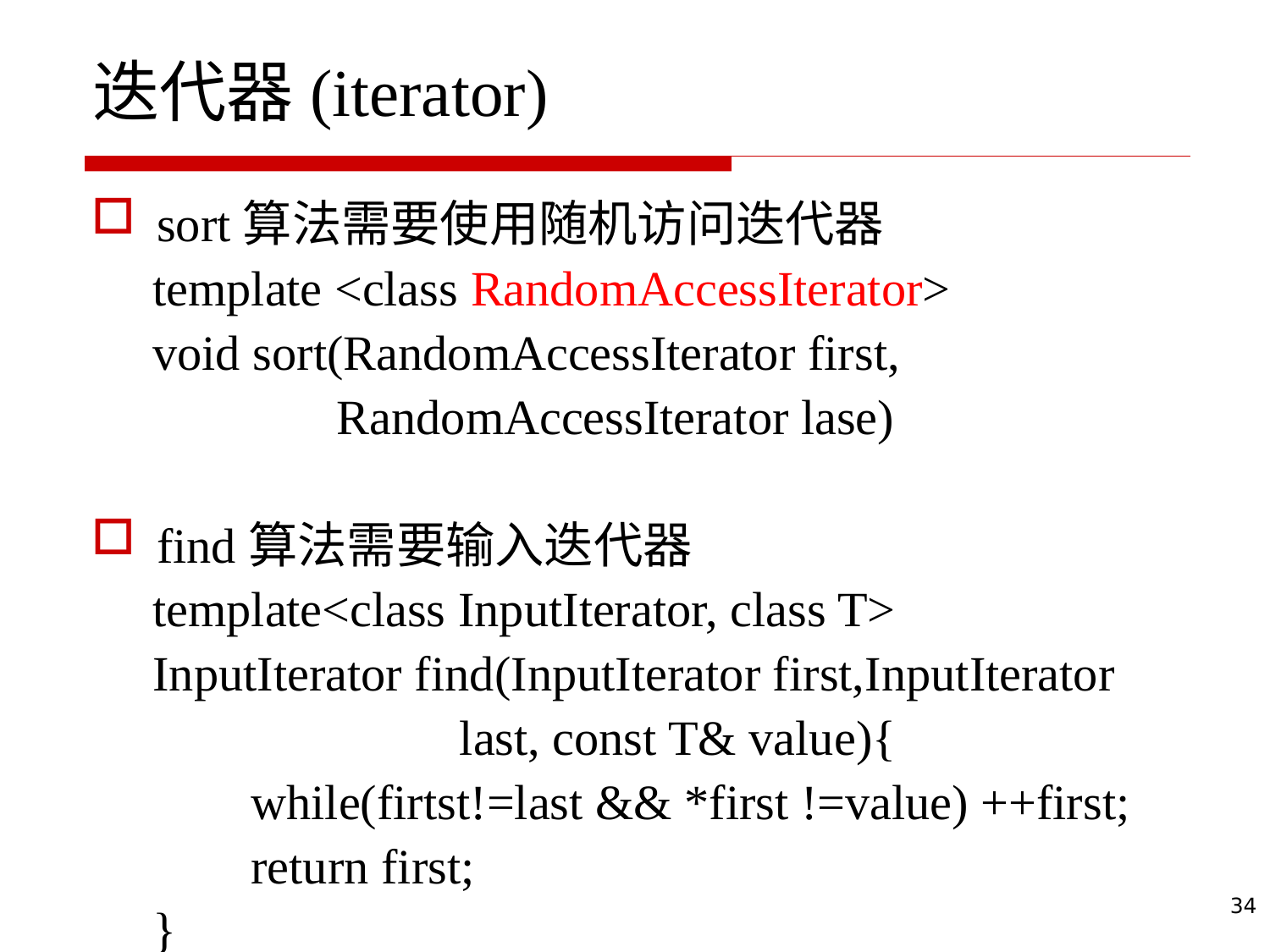

# 迭代器(iterator)
sort算法需要使用随机访问迭代器
     template <class RandomAccessIterator>
     void sort(RandomAccessIterator first,
                    RandomAccessIterator lase)

find算法需要输入迭代器
     template<class InputIterator, class T>
     InputIterator find(InputIterator first,InputIterator
                              last, const T& value){
             while(firtst!=last && *first !=value) ++first;
             return first;
     }

34